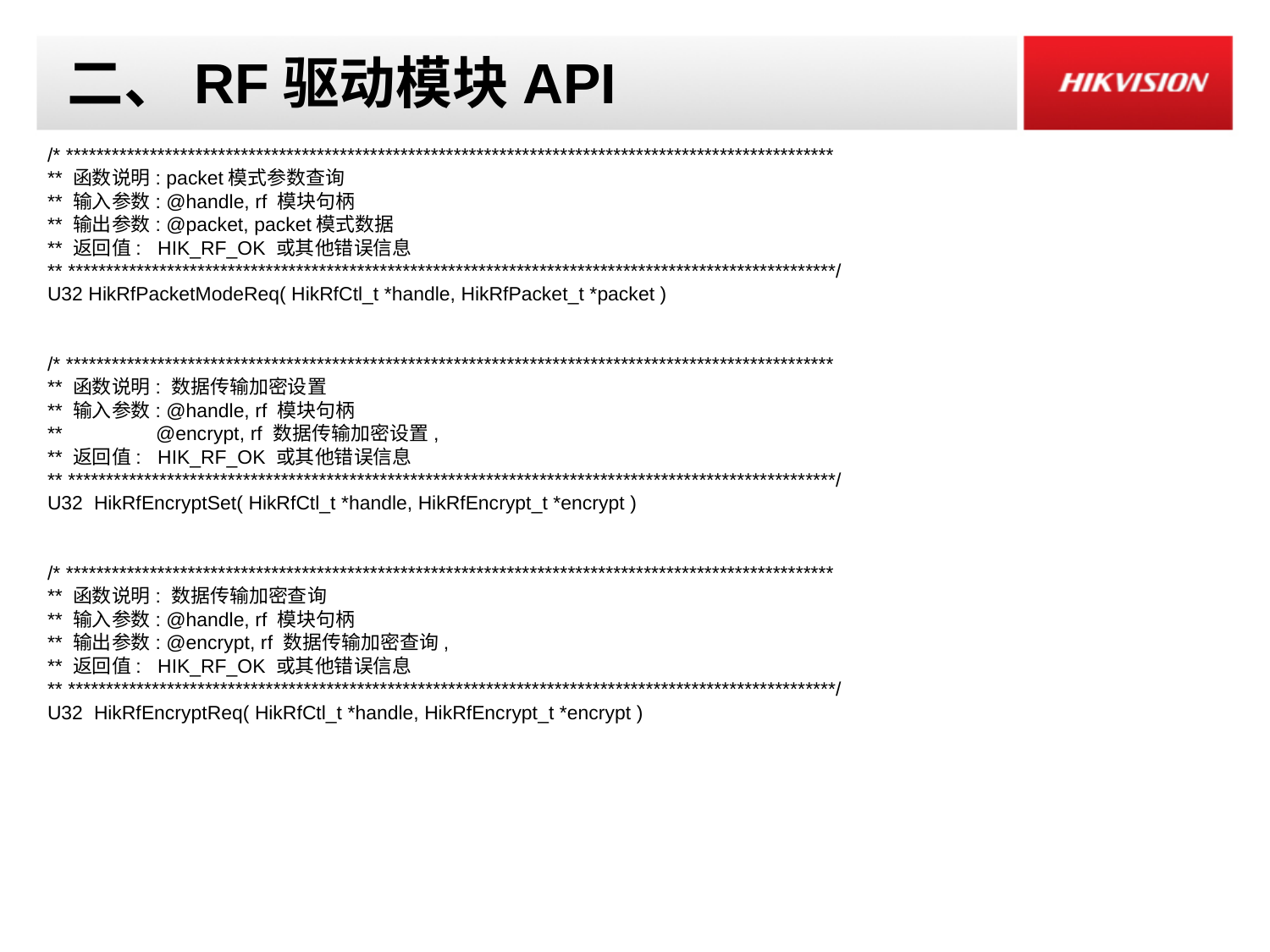

# 二、RF驱动模块API
/* *****************************************************************************************************
** 函数说明: packet模式参数查询
** 输入参数: @handle, rf 模块句柄
** 输出参数: @packet, packet模式数据
** 返回值:   HIK_RF_OK 或其他错误信息
** *****************************************************************************************************/
U32 HikRfPacketModeReq( HikRfCtl_t *handle, HikRfPacket_t *packet )

/* *****************************************************************************************************
** 函数说明: 数据传输加密设置
** 输入参数: @handle, rf 模块句柄
**                 @encrypt, rf 数据传输加密设置,
** 返回值:   HIK_RF_OK 或其他错误信息
** *****************************************************************************************************/
U32  HikRfEncryptSet( HikRfCtl_t *handle, HikRfEncrypt_t *encrypt )

/* *****************************************************************************************************
** 函数说明: 数据传输加密查询
** 输入参数: @handle, rf 模块句柄
** 输出参数: @encrypt, rf 数据传输加密查询,
** 返回值:   HIK_RF_OK 或其他错误信息
** *****************************************************************************************************/
U32  HikRfEncryptReq( HikRfCtl_t *handle, HikRfEncrypt_t *encrypt )